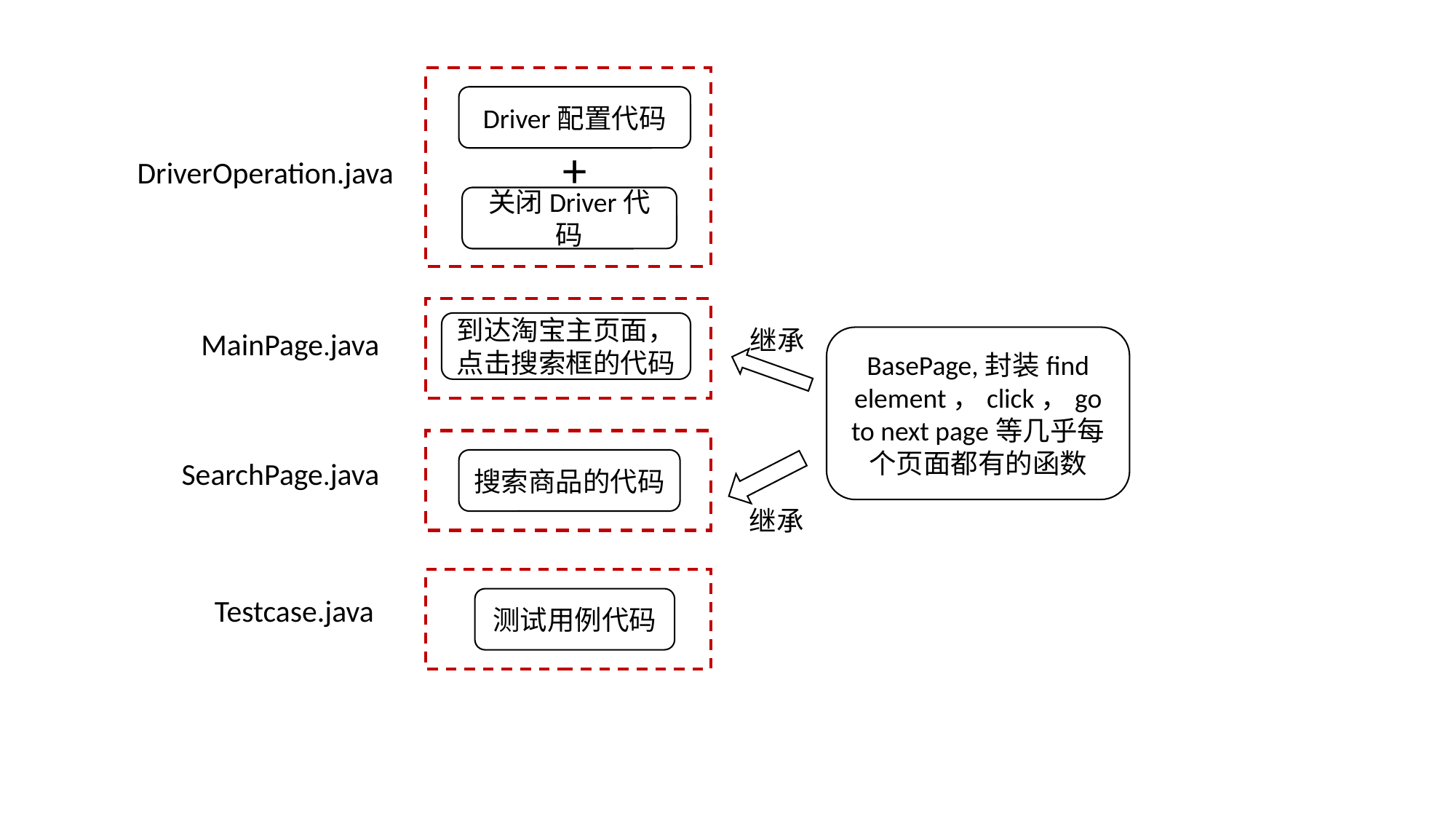

Driver配置代码
+
DriverOperation.java
关闭Driver代码

到达淘宝主页面，点击搜索框的代码
继承
MainPage.java
BasePage,封装find element，click，go to next page等几乎每个页面都有的函数

SearchPage.java
搜索商品的代码

继承

Testcase.java
测试用例代码